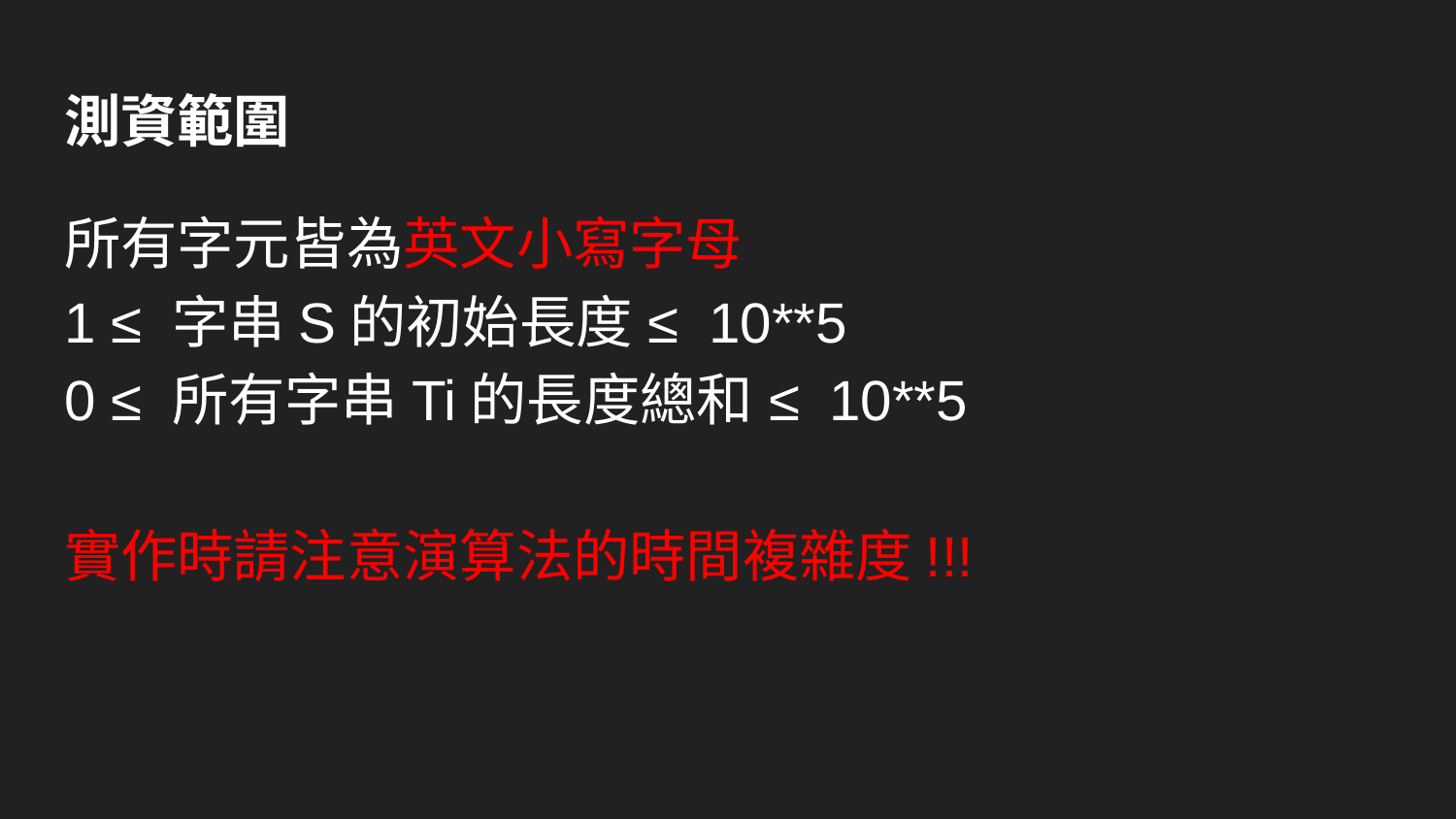

# 測資範圍
所有字元皆為英文小寫字母
1 ≤ 字串S的初始長度 ≤ 10**5
0 ≤ 所有字串Ti的長度總和 ≤ 10**5

實作時請注意演算法的時間複雜度!!!